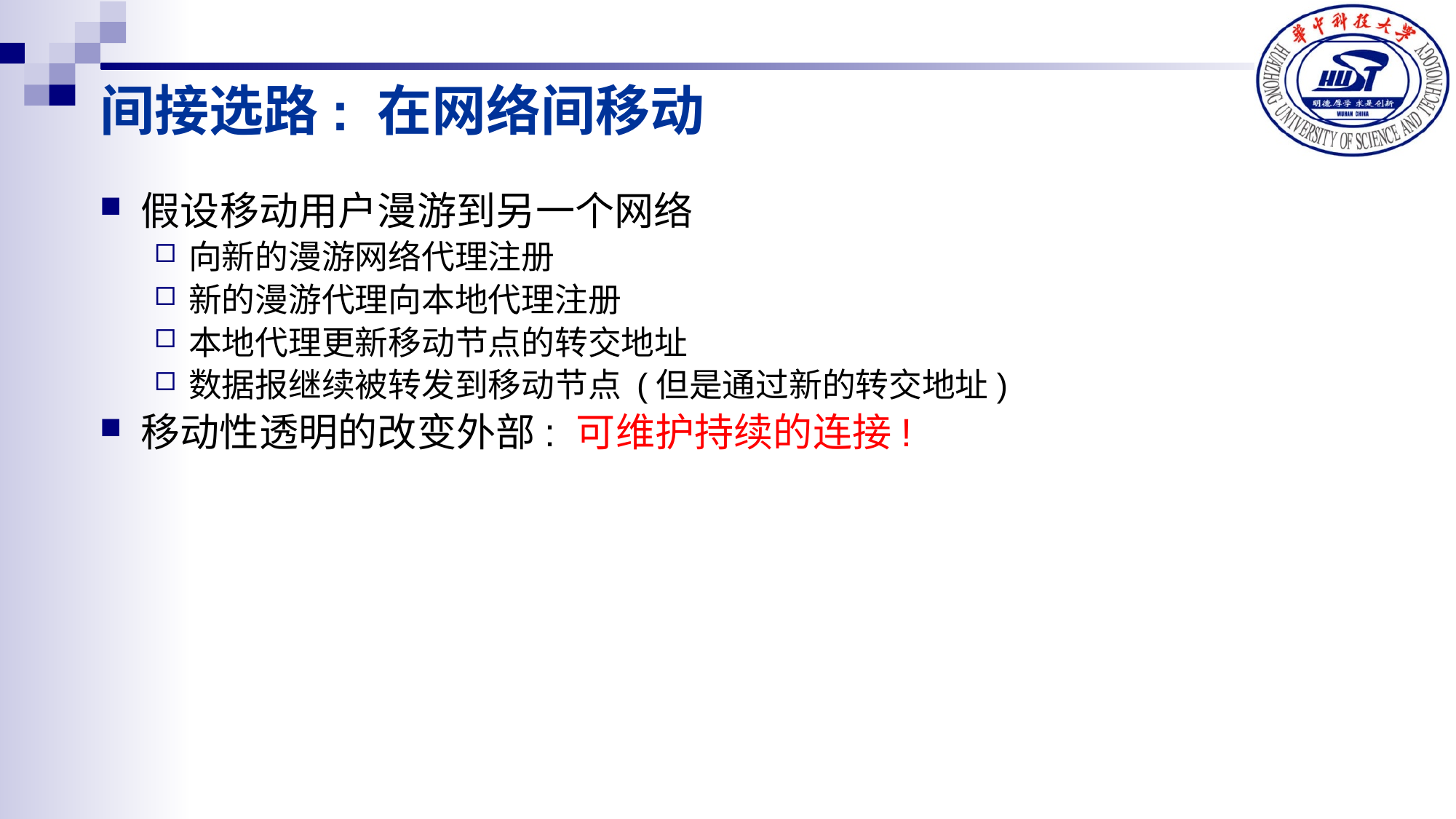

间接选路: 在网络间移动
假设移动用户漫游到另一个网络
向新的漫游网络代理注册
新的漫游代理向本地代理注册
本地代理更新移动节点的转交地址
数据报继续被转发到移动节点 (但是通过新的转交地址)
移动性透明的改变外部: 可维护持续的连接!
-68-